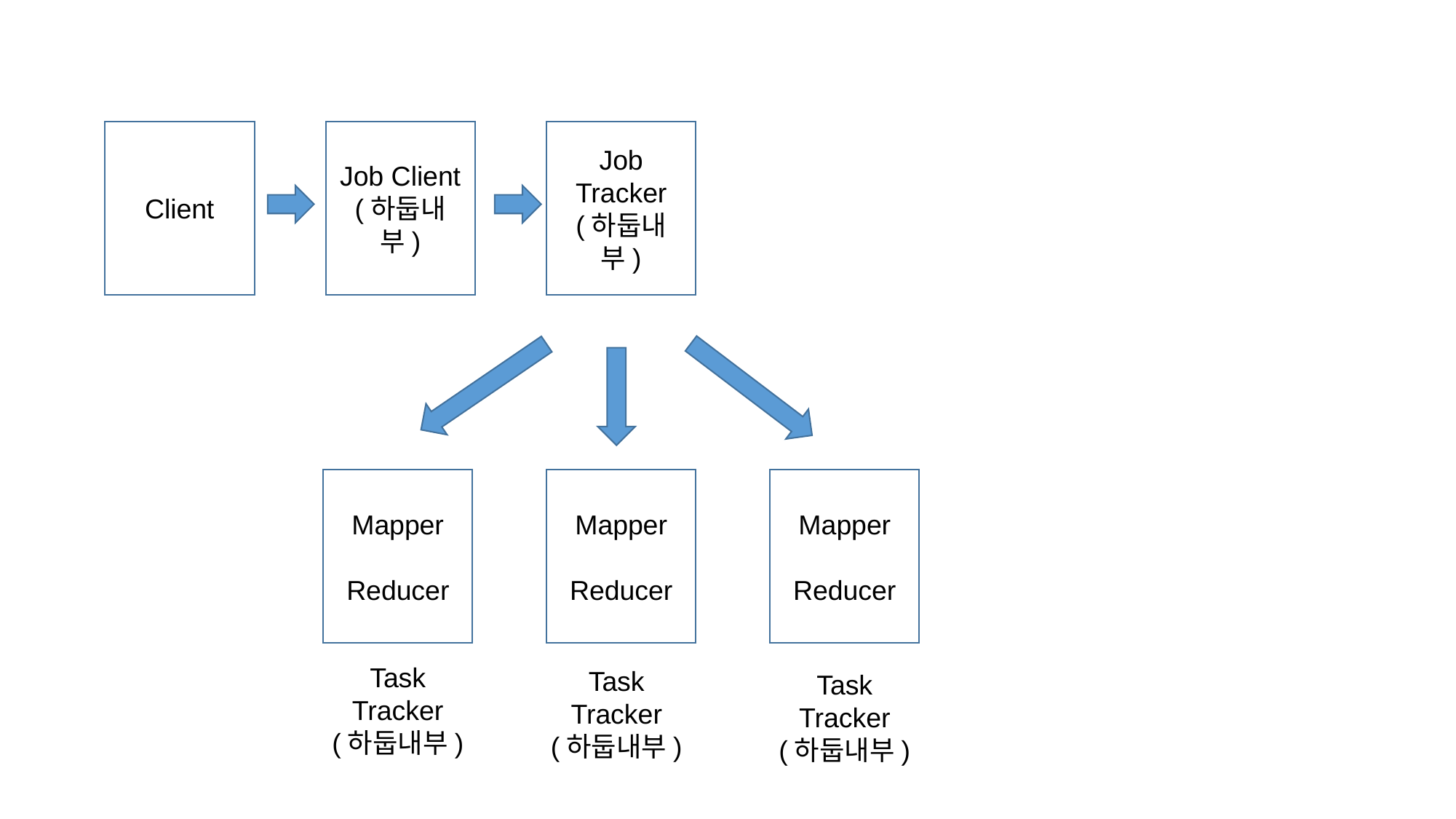

Client
Job Tracker
(하둡내부)
Job Client
(하둡내부)

Mapper
Reducer
Mapper
Reducer
Mapper
Reducer
Task Tracker
(하둡내부)
Task Tracker
(하둡내부)
Task Tracker
(하둡내부)